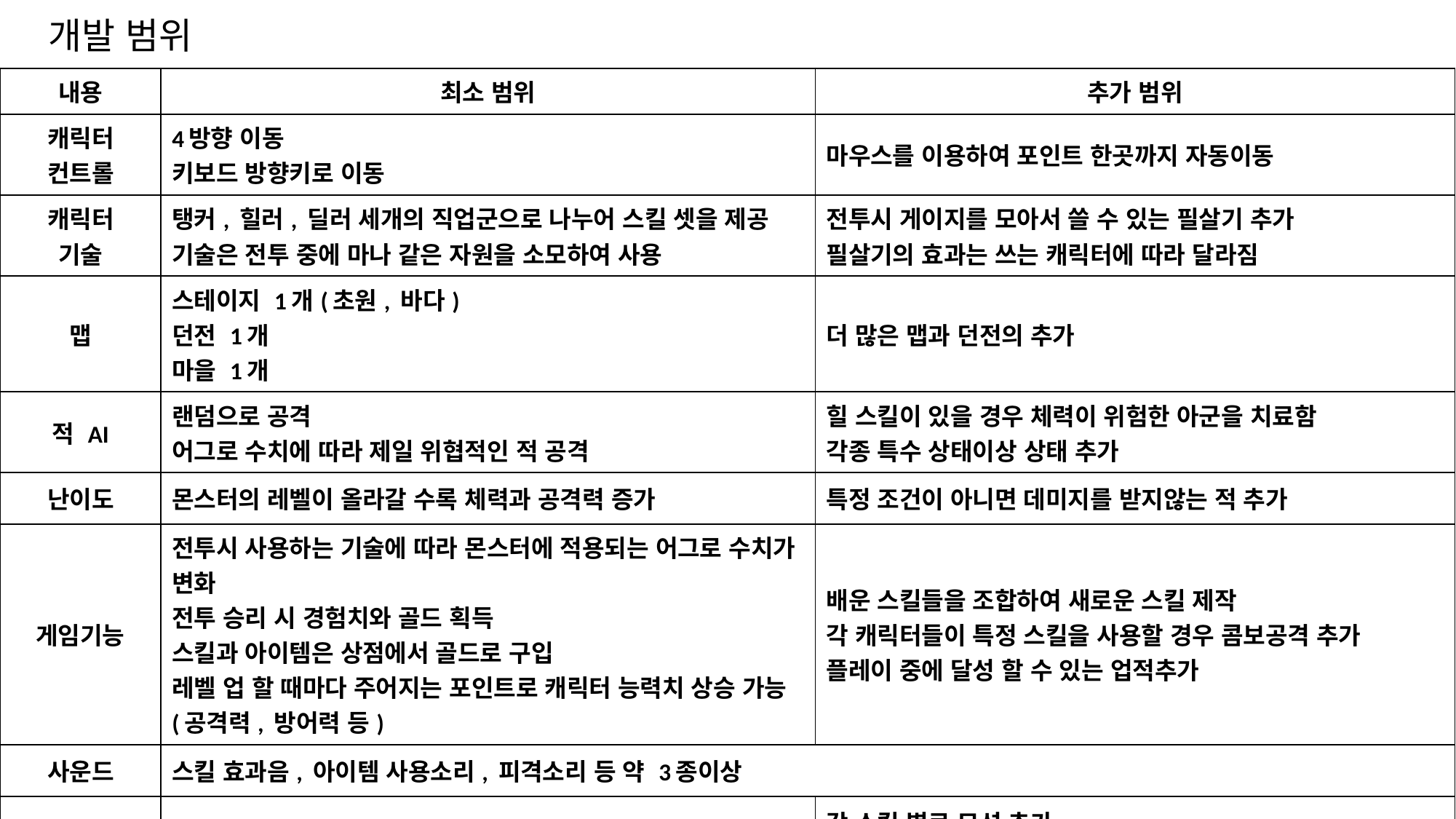

# 개발 범위
| 내용 | 최소 범위 | 추가 범위 |
| --- | --- | --- |
| 캐릭터 컨트롤 | 4방향 이동 키보드 방향키로 이동 | 마우스를 이용하여 포인트 한곳까지 자동이동 |
| 캐릭터 기술 | 탱커, 힐러, 딜러 세개의 직업군으로 나누어 스킬 셋을 제공 기술은 전투 중에 마나 같은 자원을 소모하여 사용 | 전투시 게이지를 모아서 쓸 수 있는 필살기 추가 필살기의 효과는 쓰는 캐릭터에 따라 달라짐 |
| 맵 | 스테이지 1개(초원, 바다) 던전 1개 마을 1개 | 더 많은 맵과 던전의 추가 |
| 적 AI | 랜덤으로 공격 어그로 수치에 따라 제일 위협적인 적 공격 | 힐 스킬이 있을 경우 체력이 위험한 아군을 치료함 각종 특수 상태이상 상태 추가 |
| 난이도 | 몬스터의 레벨이 올라갈 수록 체력과 공격력 증가 | 특정 조건이 아니면 데미지를 받지않는 적 추가 |
| 게임기능 | 전투시 사용하는 기술에 따라 몬스터에 적용되는 어그로 수치가 변화 전투 승리 시 경험치와 골드 획득 스킬과 아이템은 상점에서 골드로 구입 레벨 업 할 때마다 주어지는 포인트로 캐릭터 능력치 상승 가능(공격력, 방어력 등) | 배운 스킬들을 조합하여 새로운 스킬 제작 각 캐릭터들이 특정 스킬을 사용할 경우 콤보공격 추가 플레이 중에 달성 할 수 있는 업적추가 |
| 사운드 | 스킬 효과음, 아이템 사용소리, 피격소리 등 약 3종이상 |  |
| 애니메이션 | 공격, 달리기, 걷기 등 약 3종이상 | 각 스킬 별로 모션 추가 현재 상태에 따라 다른 idle모션 추가 |